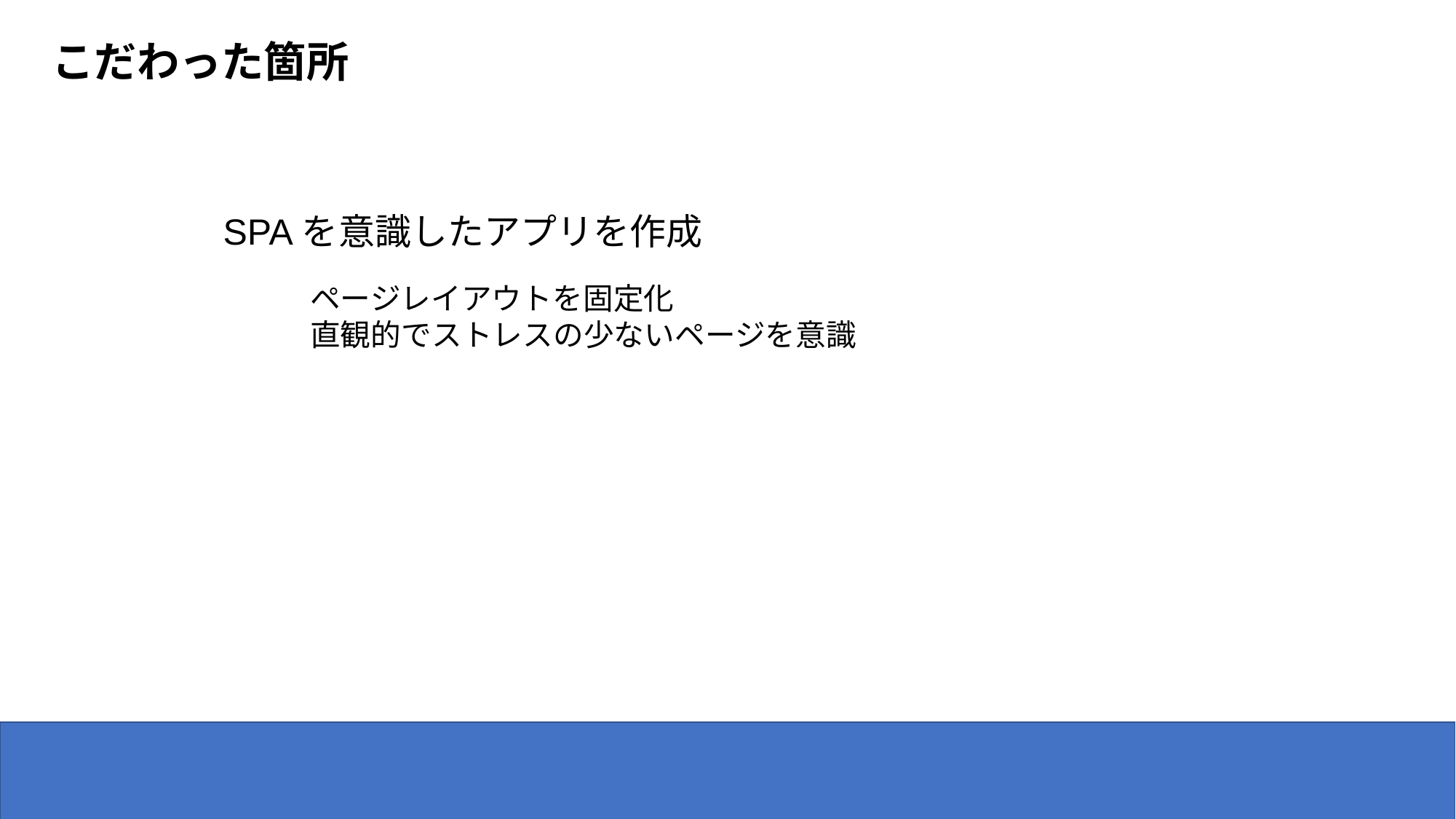

こだわった箇所
SPAを意識したアプリを作成
ページレイアウトを固定化
直観的でストレスの少ないページを意識